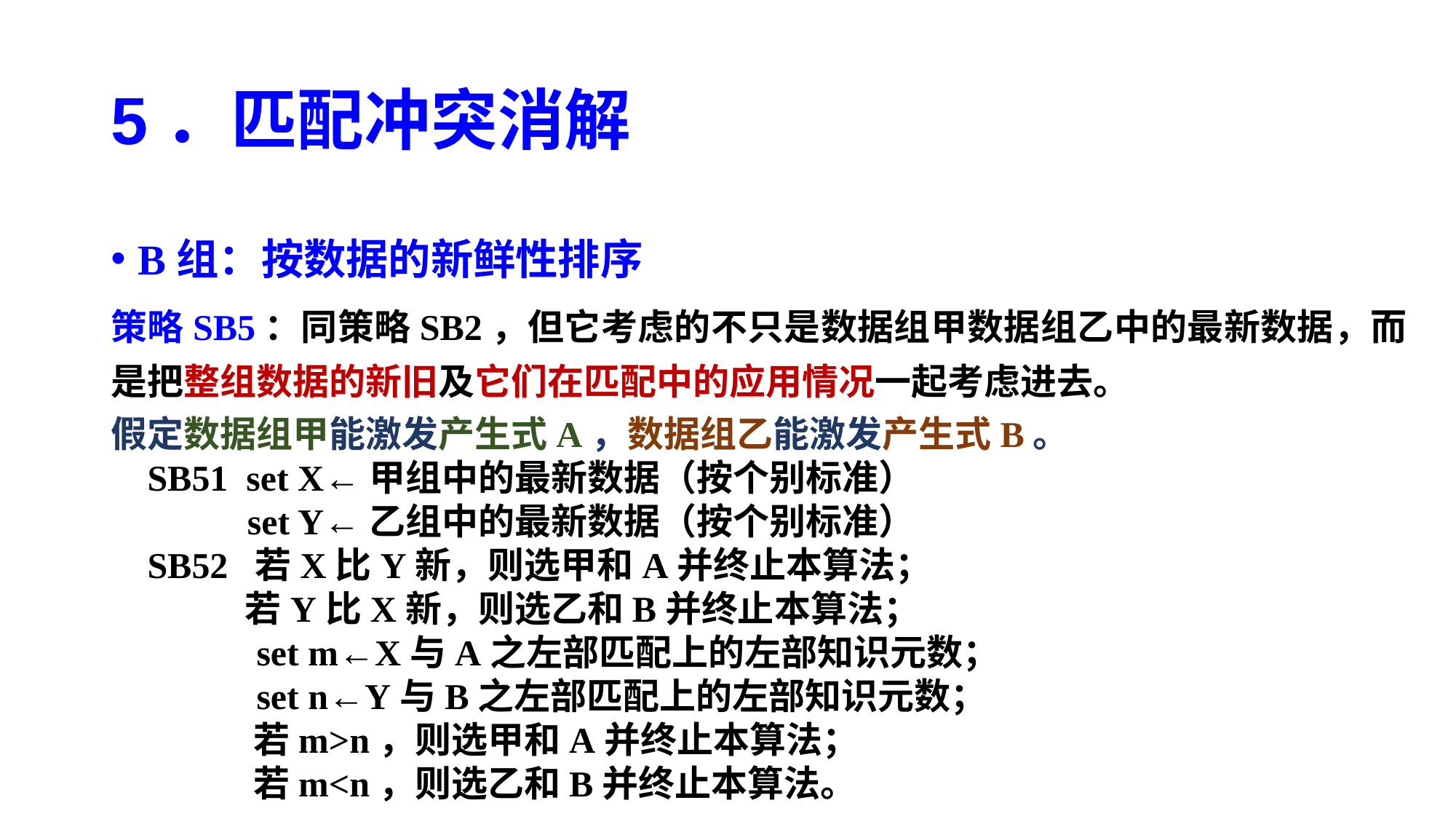

# 5．匹配冲突消解
B组：按数据的新鲜性排序
策略SB5：同策略SB2，但它考虑的不只是数据组甲数据组乙中的最新数据，而是把整组数据的新旧及它们在匹配中的应用情况一起考虑进去。
假定数据组甲能激发产生式A，数据组乙能激发产生式B。
    SB51  set X←甲组中的最新数据（按个别标准）
               set Y←乙组中的最新数据（按个别标准）
    SB52  若X比Y新，则选甲和A并终止本算法；
            若Y比X新，则选乙和B并终止本算法；
             set m←X与A之左部匹配上的左部知识元数；
             set n←Y与B之左部匹配上的左部知识元数；
             若m>n，则选甲和A并终止本算法；
             若m<n，则选乙和B并终止本算法。